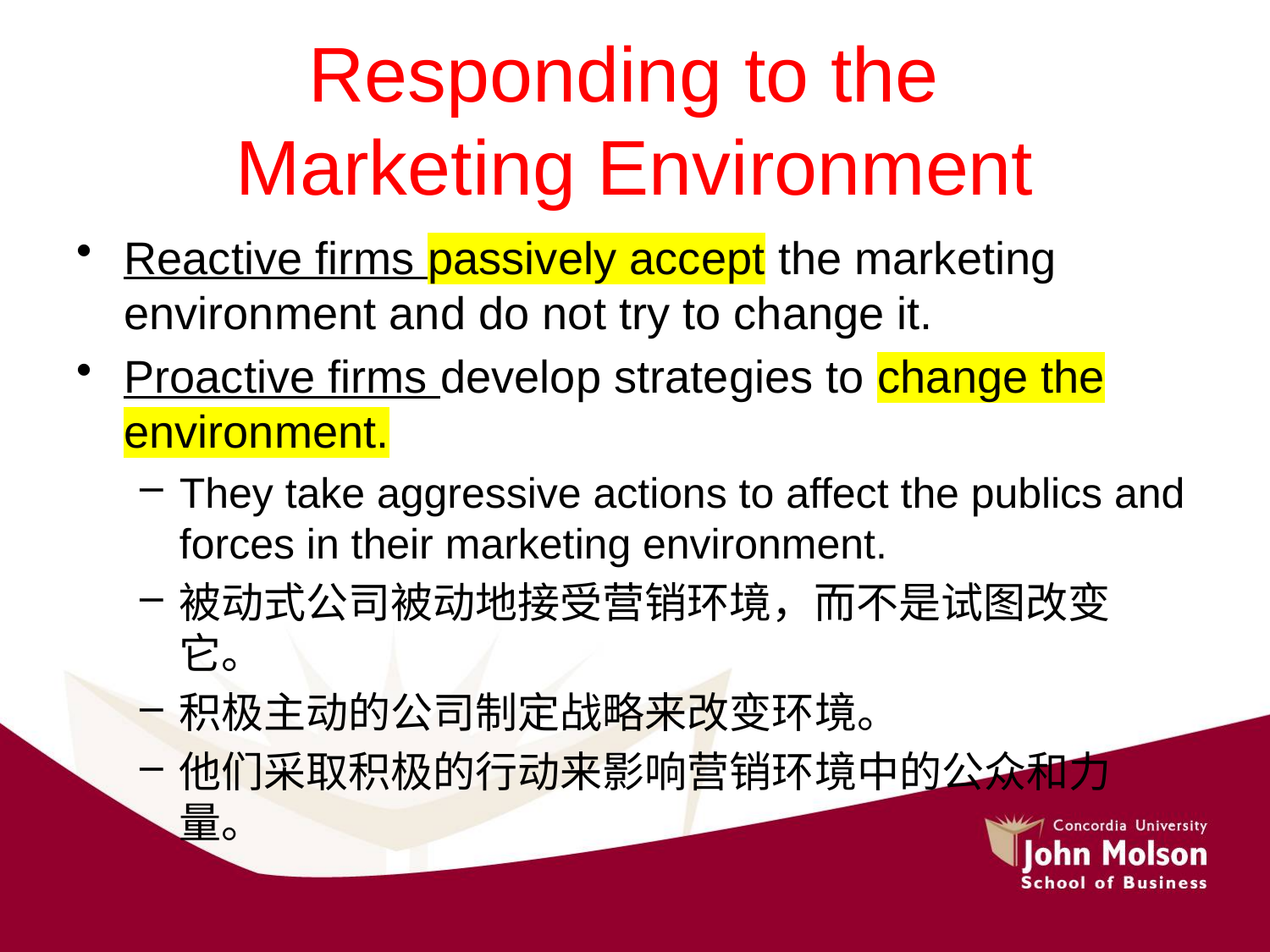

# Responding to the Marketing Environment
Reactive firms passively accept the marketing environment and do not try to change it.
Proactive firms develop strategies to change the environment.
They take aggressive actions to affect the publics and forces in their marketing environment.
被动式公司被动地接受营销环境，而不是试图改变它。
积极主动的公司制定战略来改变环境。
他们采取积极的行动来影响营销环境中的公众和力量。